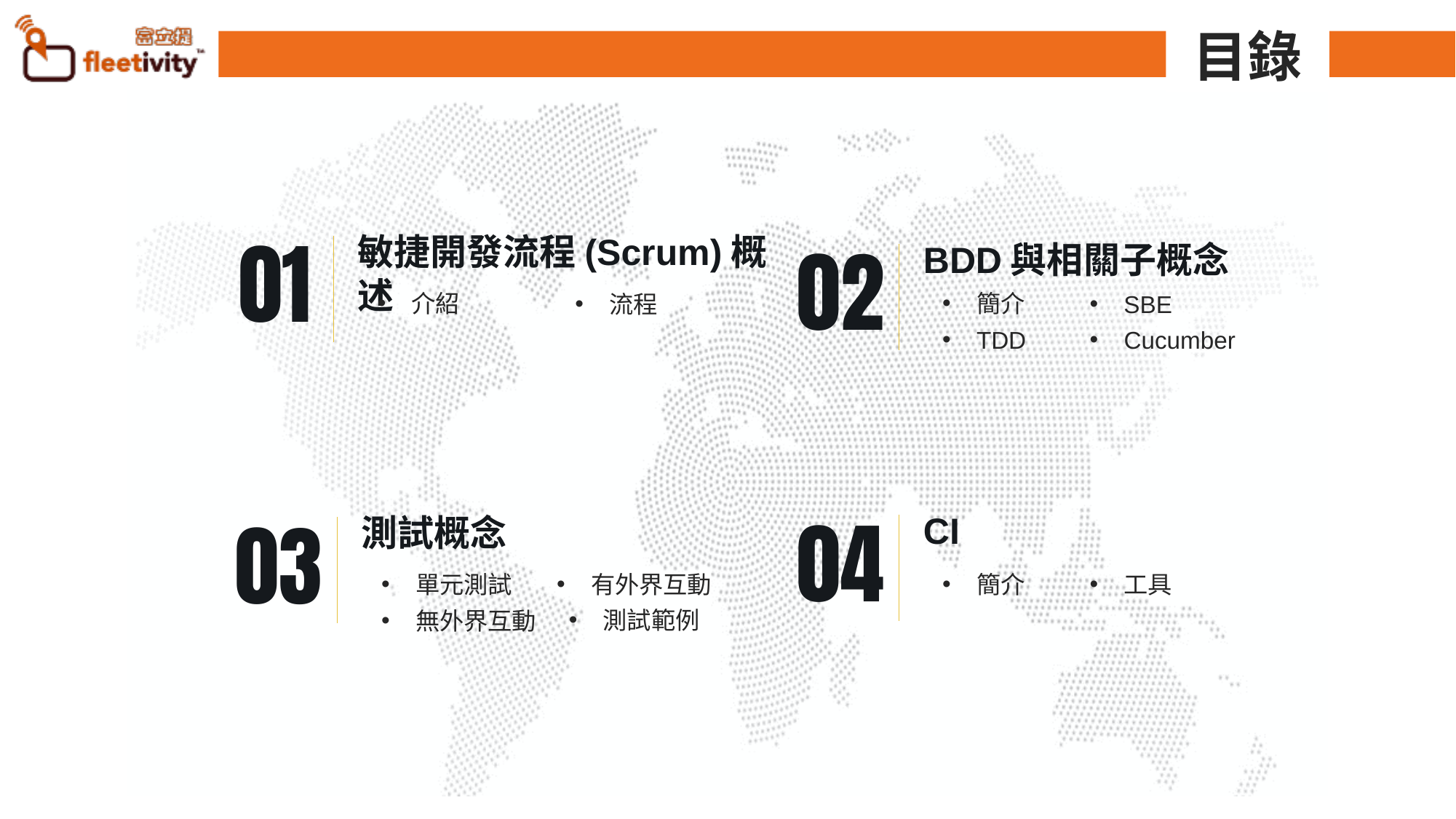

敏捷開發流程(Scrum)概述
01

BDD與相關子概念
02

介紹
簡介
流程
SBE
TDD
Cucumber
CI
04

測試概念
03

工具
單元測試
有外界互動
簡介
測試範例
無外界互動